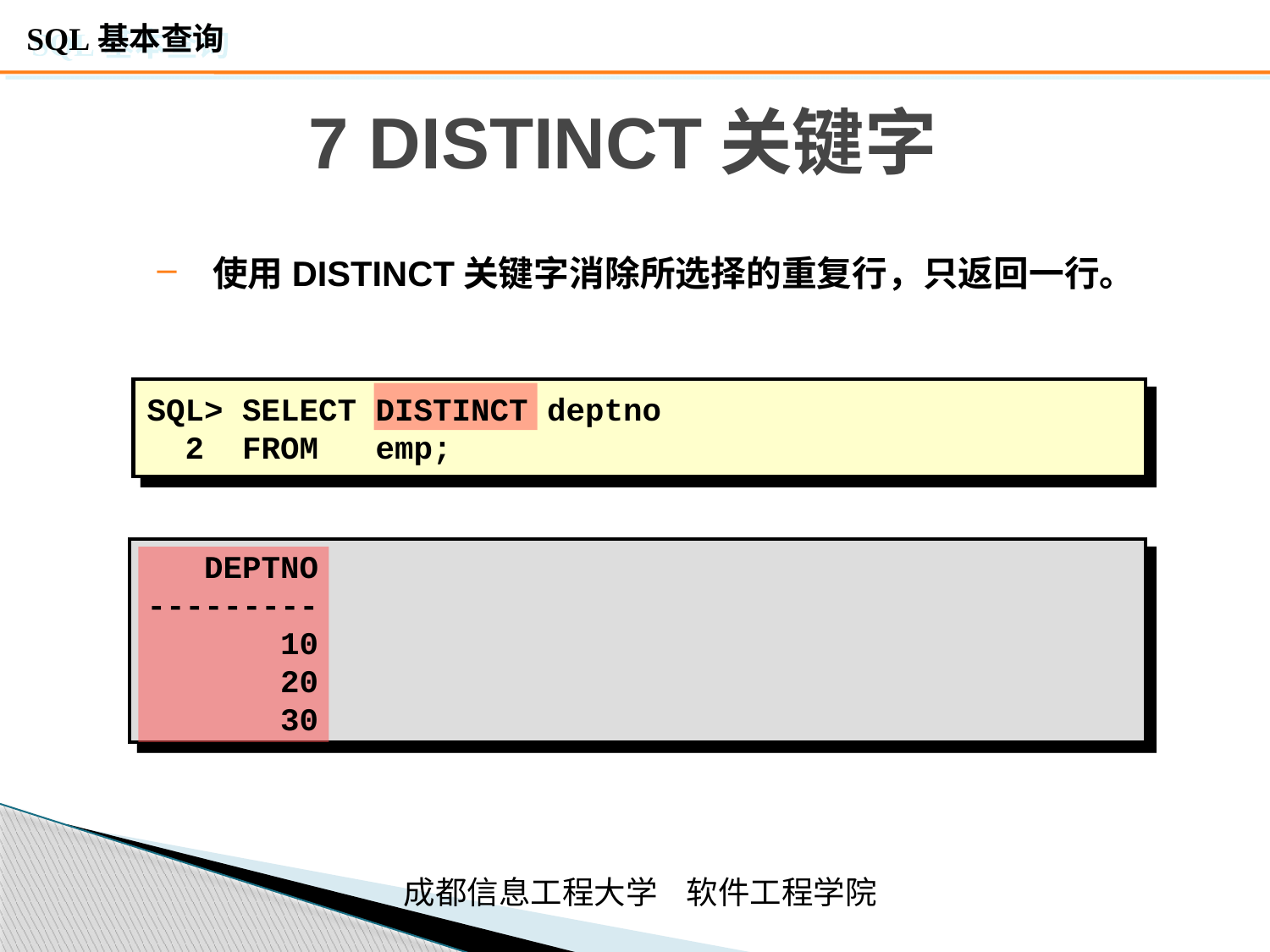

# 7 DISTINCT关键字
使用DISTINCT关键字消除所选择的重复行，只返回一行。
SQL> SELECT DISTINCT deptno
  2  FROM   emp;

   DEPTNO
---------
       10
       20
       30